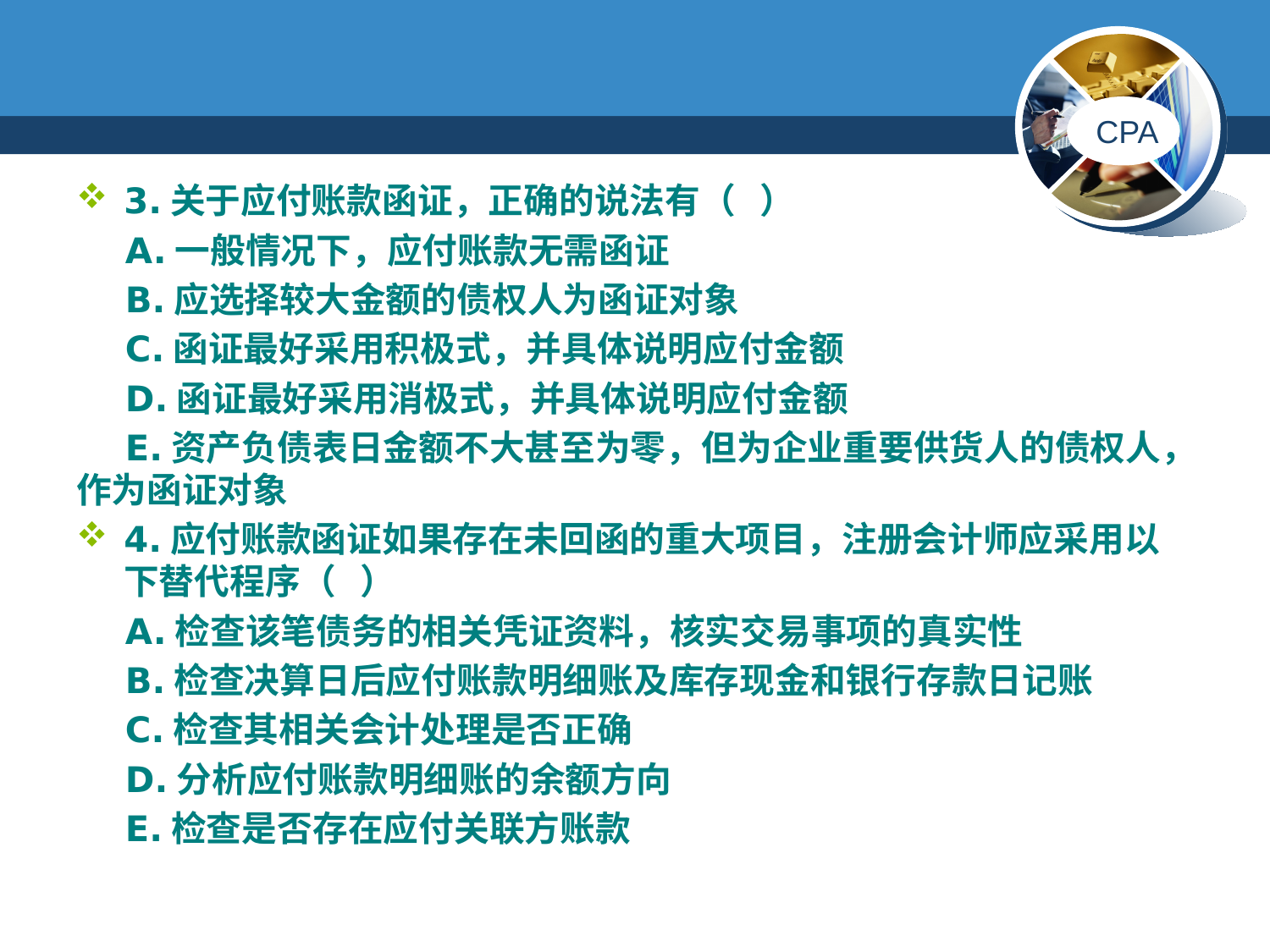

#
3.关于应付账款函证，正确的说法有（   ）
    A.一般情况下，应付账款无需函证
    B.应选择较大金额的债权人为函证对象
    C.函证最好采用积极式，并具体说明应付金额
    D.函证最好采用消极式，并具体说明应付金额
    E.资产负债表日金额不大甚至为零，但为企业重要供货人的债权人，作为函证对象
4.应付账款函证如果存在未回函的重大项目，注册会计师应采用以下替代程序（   ）
    A.检查该笔债务的相关凭证资料，核实交易事项的真实性
    B.检查决算日后应付账款明细账及库存现金和银行存款日记账
    C.检查其相关会计处理是否正确
    D.分析应付账款明细账的余额方向
    E.检查是否存在应付关联方账款